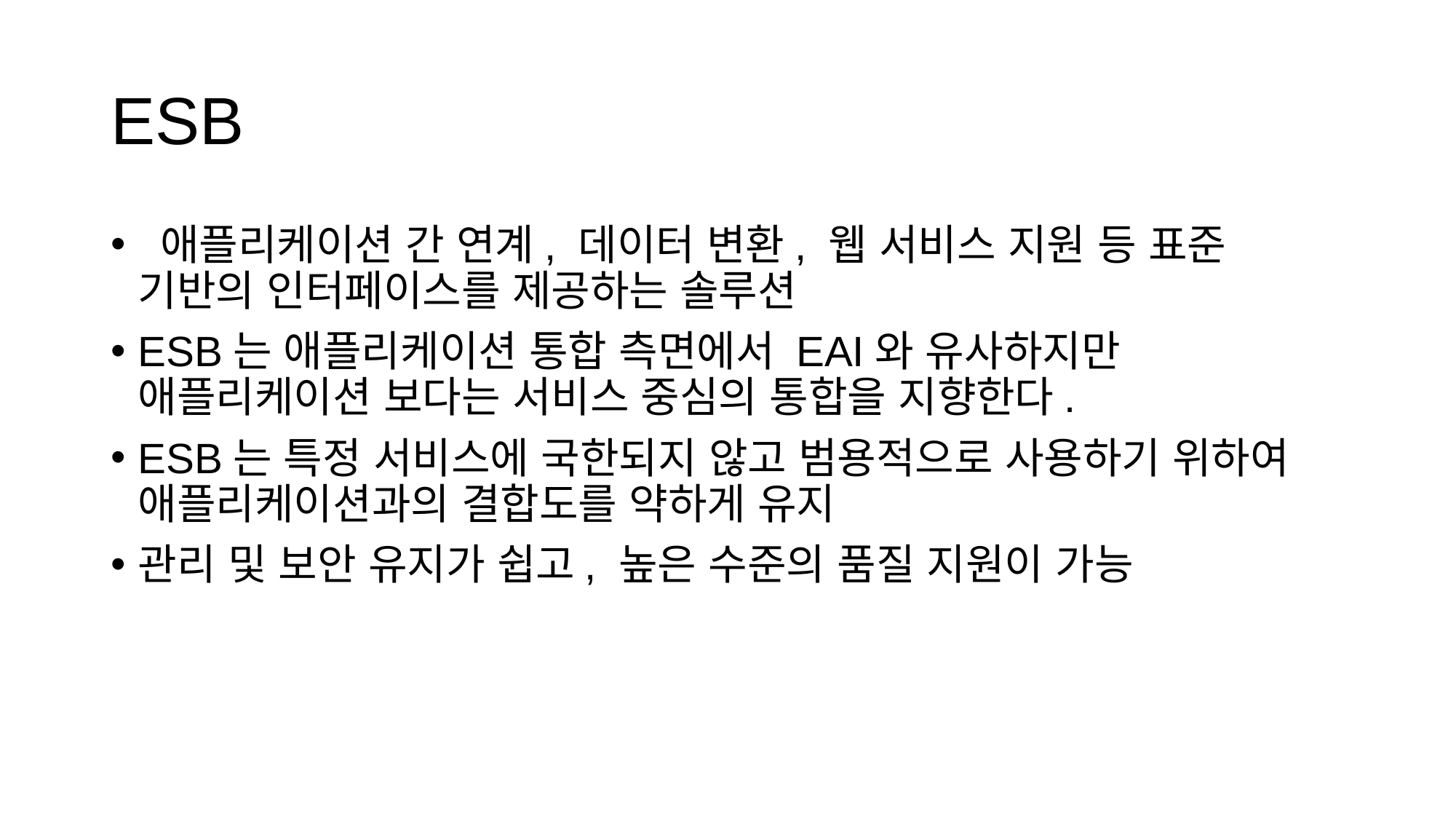

# ESB
 애플리케이션 간 연계, 데이터 변환, 웹 서비스 지원 등 표준 기반의 인터페이스를 제공하는 솔루션
ESB는 애플리케이션 통합 측면에서 EAI와 유사하지만 애플리케이션 보다는 서비스 중심의 통합을 지향한다.
ESB는 특정 서비스에 국한되지 않고 범용적으로 사용하기 위하여 애플리케이션과의 결합도를 약하게 유지
관리 및 보안 유지가 쉽고, 높은 수준의 품질 지원이 가능